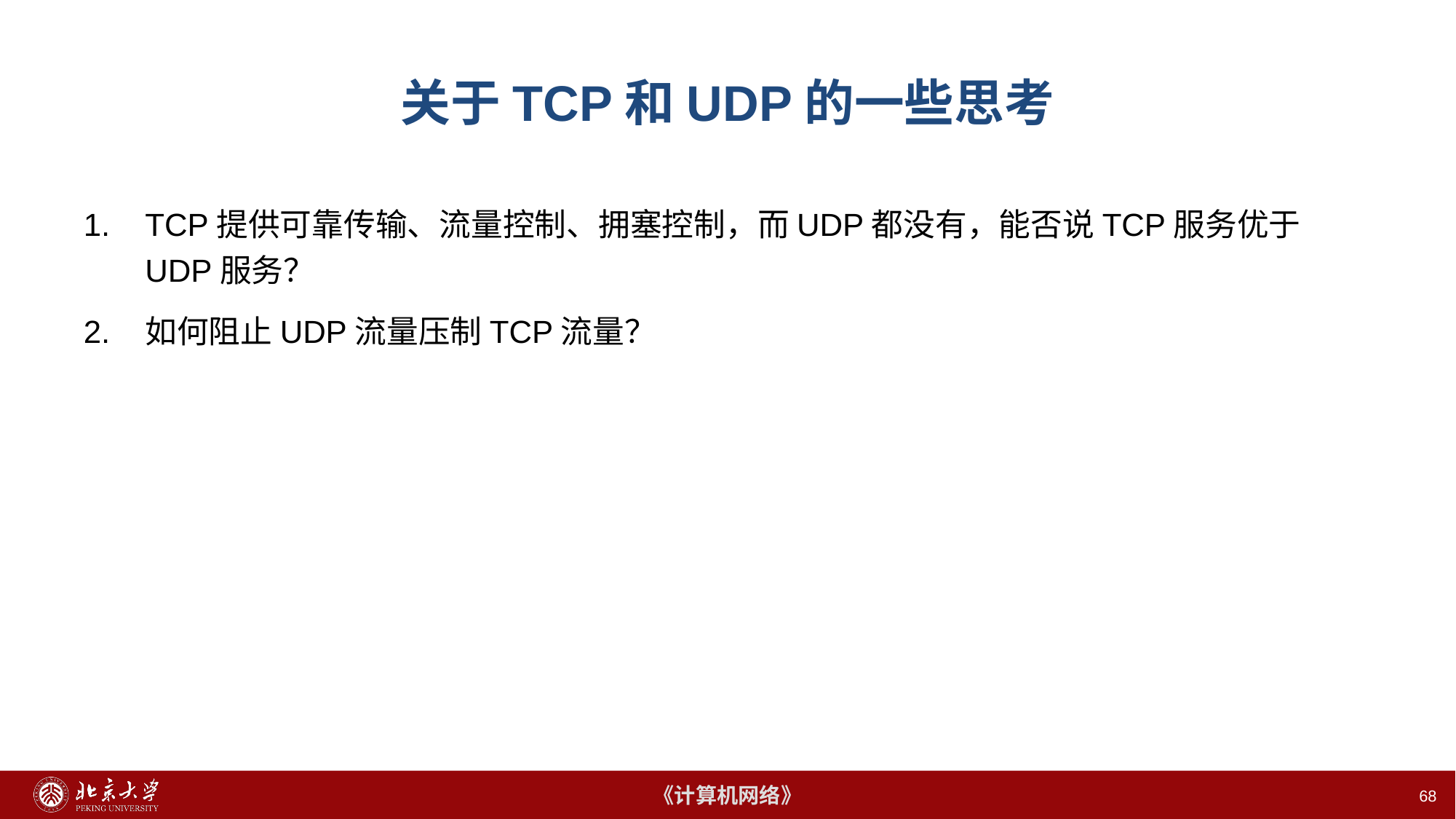

# 关于TCP和UDP的一些思考
TCP提供可靠传输、流量控制、拥塞控制，而UDP都没有，能否说TCP服务优于UDP服务？
如何阻止UDP流量压制TCP流量？

68